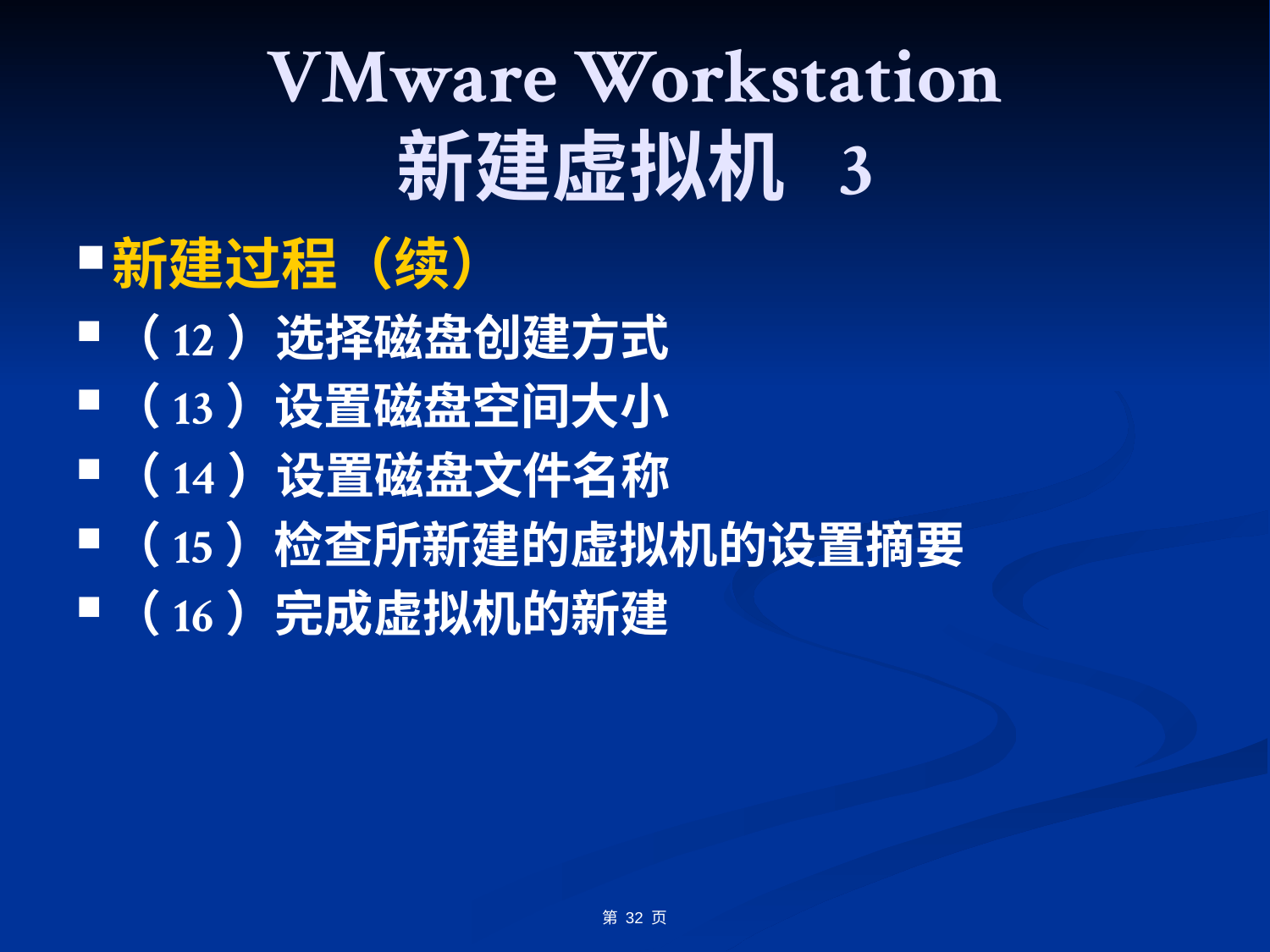

# VMware Workstation 新建虚拟机  3
新建过程（续）
（12）选择磁盘创建方式
（13）设置磁盘空间大小
（14）设置磁盘文件名称
（15）检查所新建的虚拟机的设置摘要
（16）完成虚拟机的新建

第 32 页